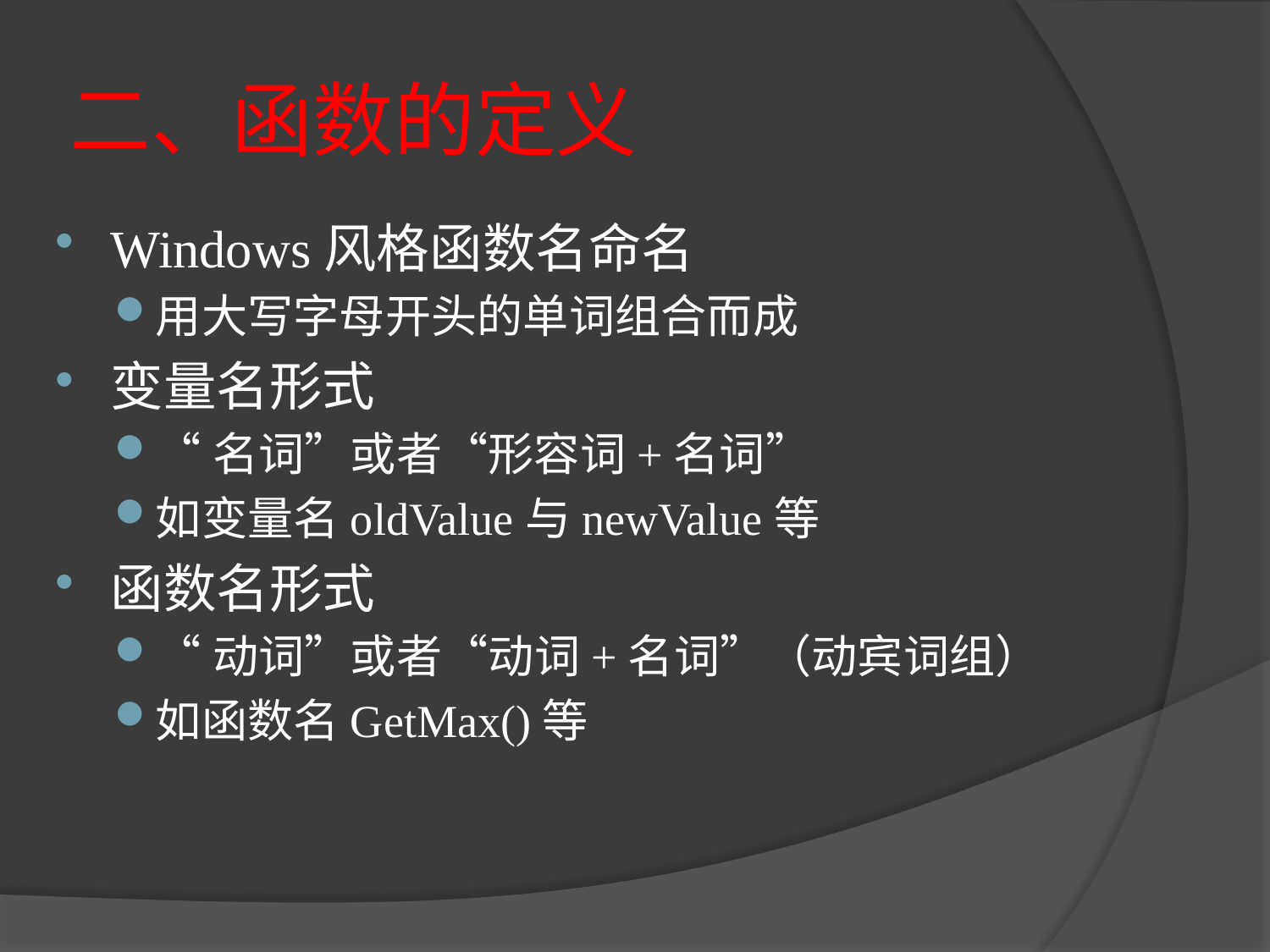

# 二、函数的定义
Windows风格函数名命名
用大写字母开头的单词组合而成
变量名形式
“名词”或者“形容词+名词”
如变量名oldValue与newValue等
函数名形式
“动词”或者“动词+名词”（动宾词组）
如函数名GetMax()等